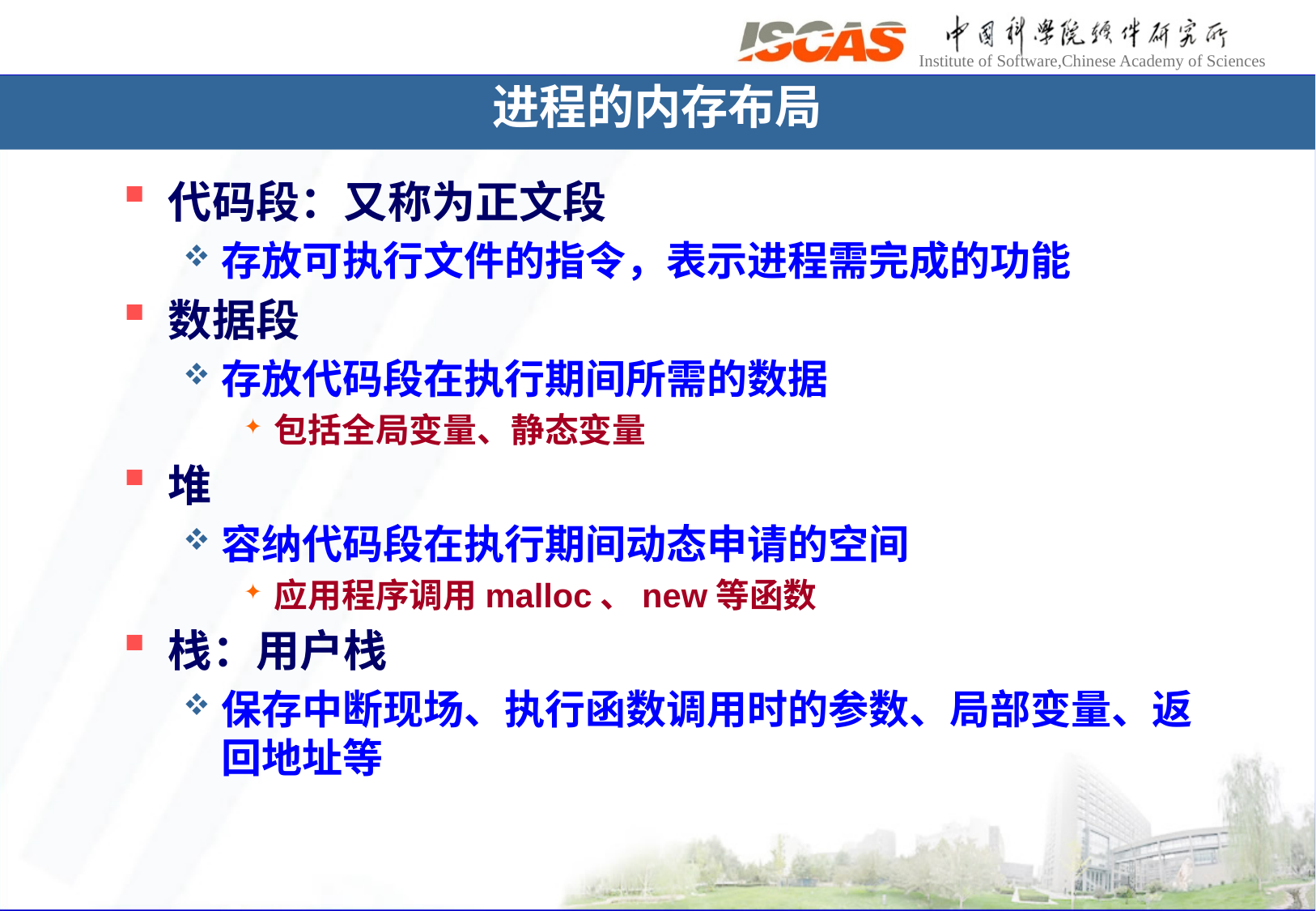

# 进程的内存布局
代码段：又称为正文段
存放可执行文件的指令，表示进程需完成的功能
数据段
存放代码段在执行期间所需的数据
包括全局变量、静态变量
堆
容纳代码段在执行期间动态申请的空间
应用程序调用malloc、new等函数
栈：用户栈
保存中断现场、执行函数调用时的参数、局部变量、返回地址等